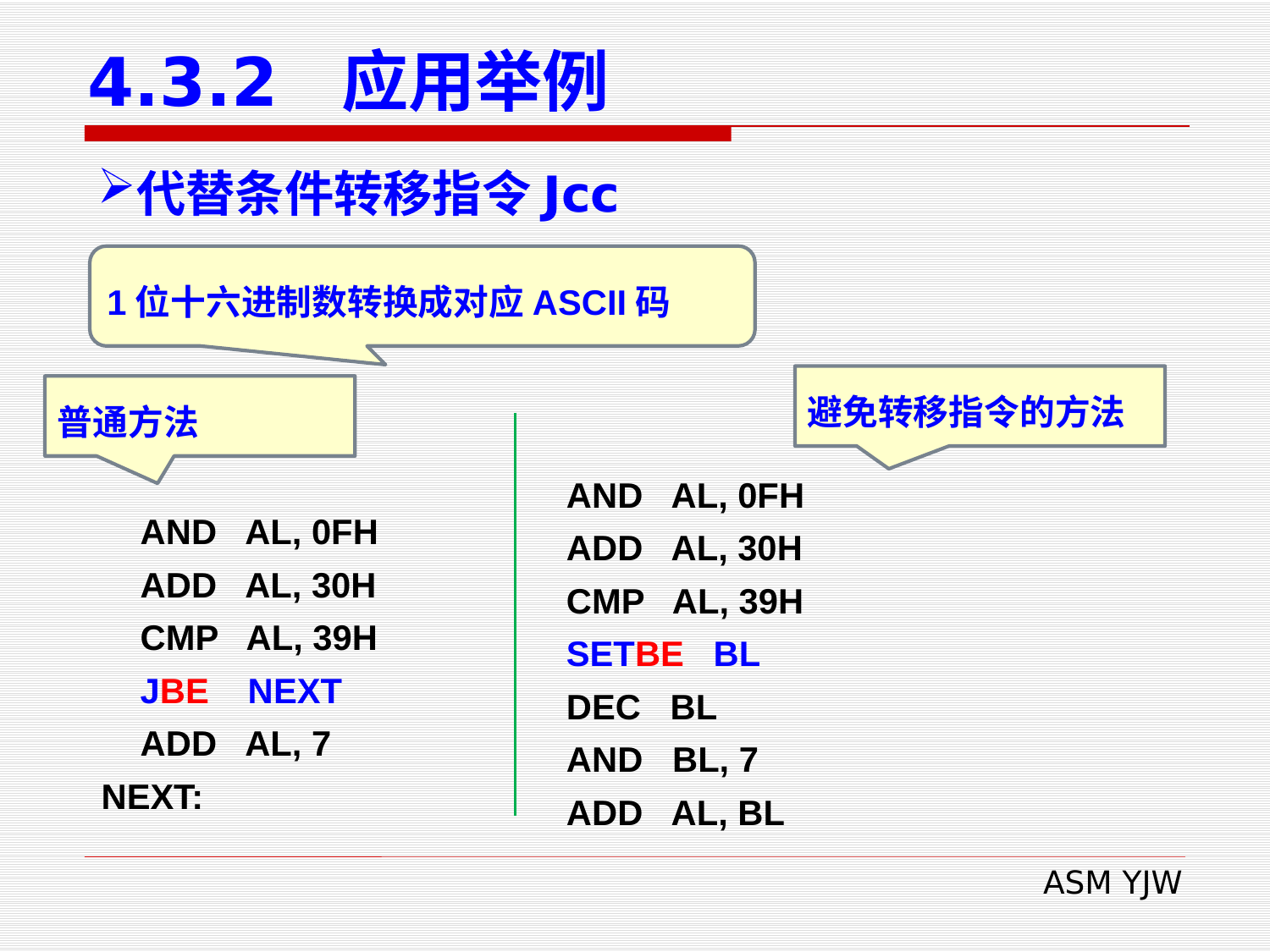

# 4.3.2  应用举例
代替条件转移指令Jcc
1位十六进制数转换成对应ASCII码
避免转移指令的方法
普通方法
    AND   AL, 0FH
    ADD   AL, 30H
    CMP   AL, 39H
    SETBE   BL
    DEC   BL
    AND   BL, 7
    ADD   AL, BL
    AND   AL, 0FH
    ADD   AL, 30H
    CMP   AL, 39H
    JBE    NEXT
    ADD   AL, 7
NEXT: